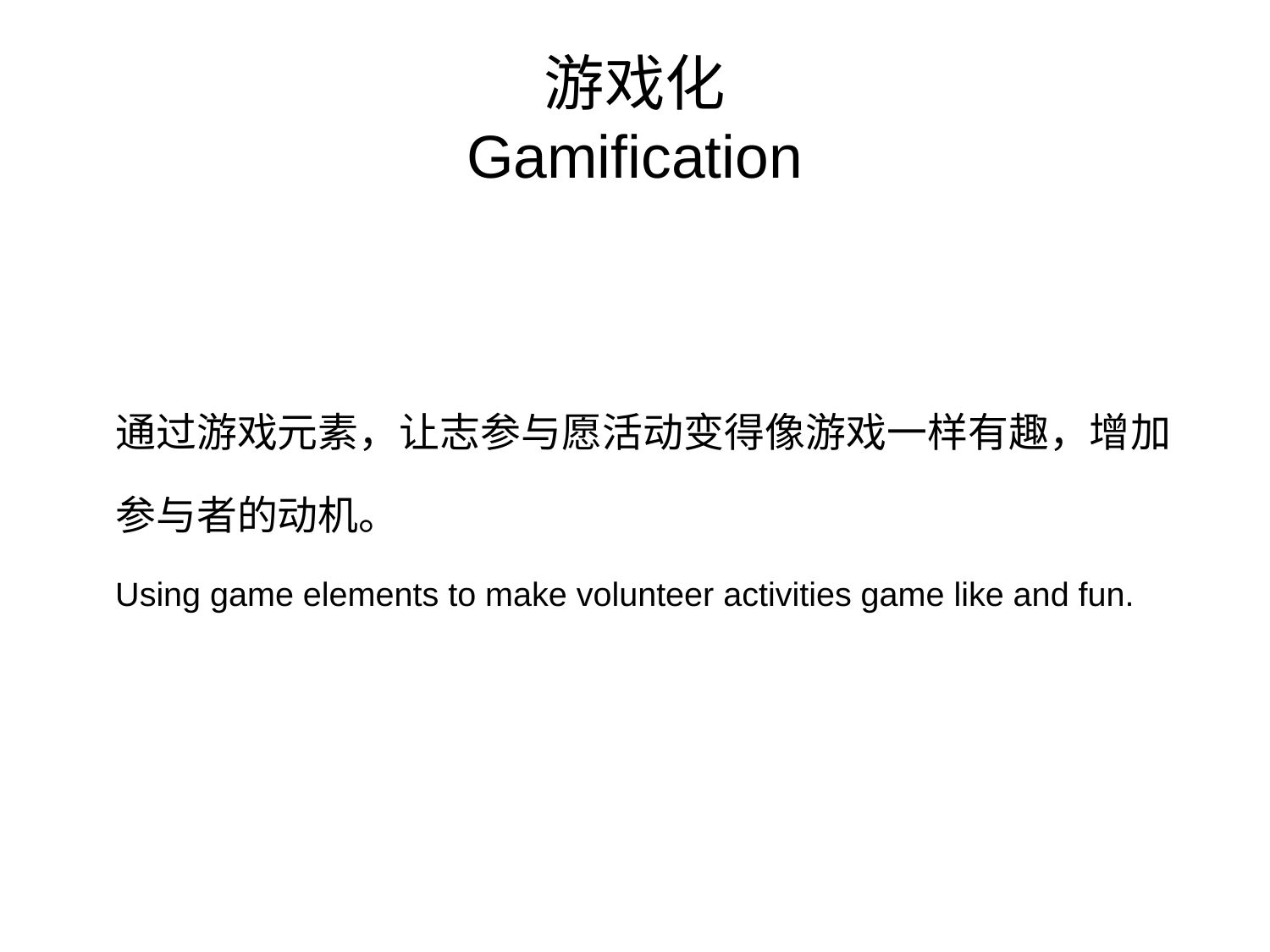

# 游戏化 Gamification
通过游戏元素，让志参与愿活动变得像游戏一样有趣，增加参与者的动机。
Using game elements to make volunteer activities game like and fun.